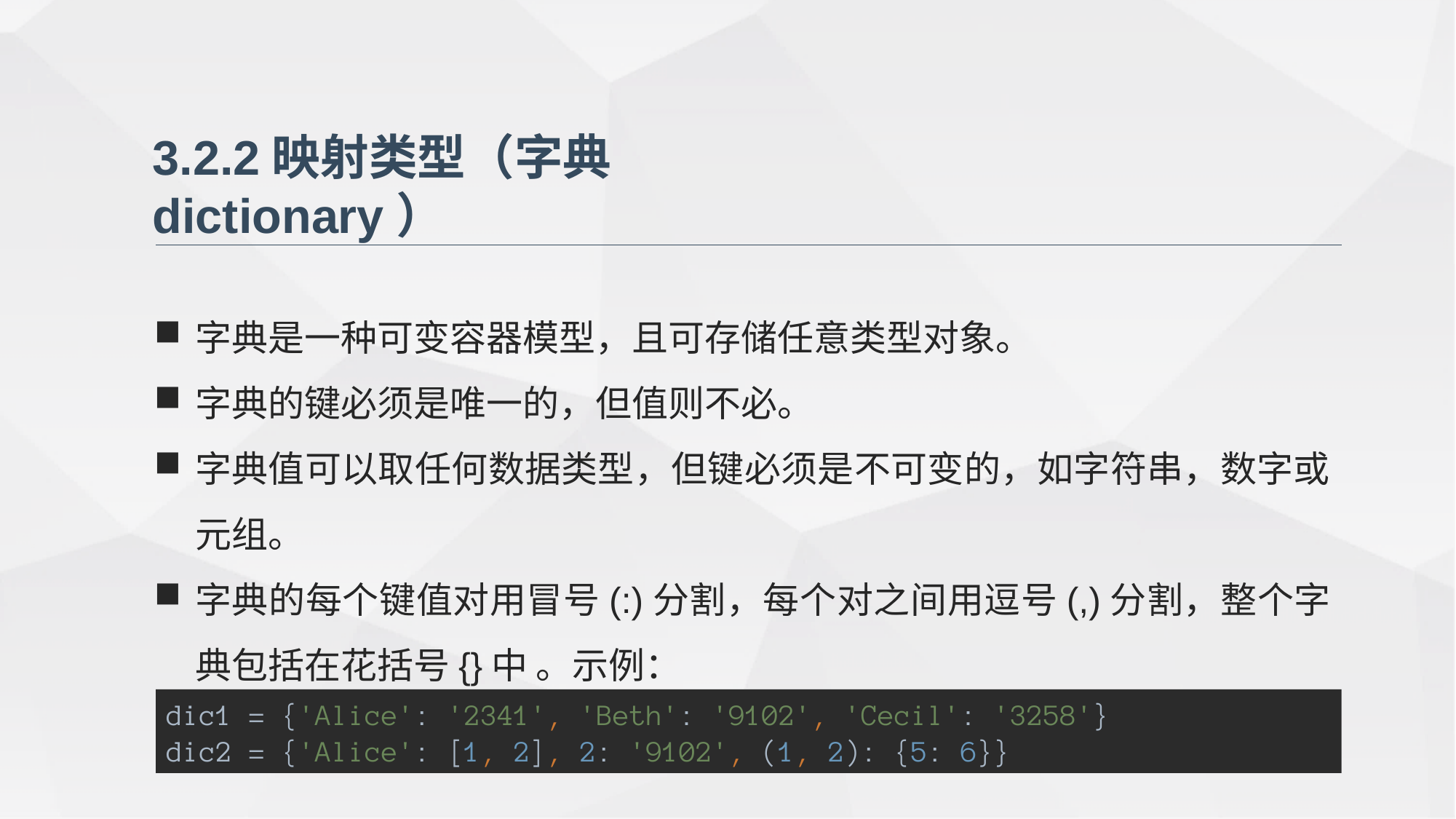

3.2.2映射类型（字典dictionary）
字典是一种可变容器模型，且可存储任意类型对象。
字典的键必须是唯一的，但值则不必。
字典值可以取任何数据类型，但键必须是不可变的，如字符串，数字或元组。
字典的每个键值对用冒号(:)分割，每个对之间用逗号(,)分割，整个字典包括在花括号{}中 。示例：
dic1 = {'Alice': '2341', 'Beth': '9102', 'Cecil': '3258'}
dic2 = {'Alice': [1, 2], 2: '9102', (1, 2): {5: 6}}